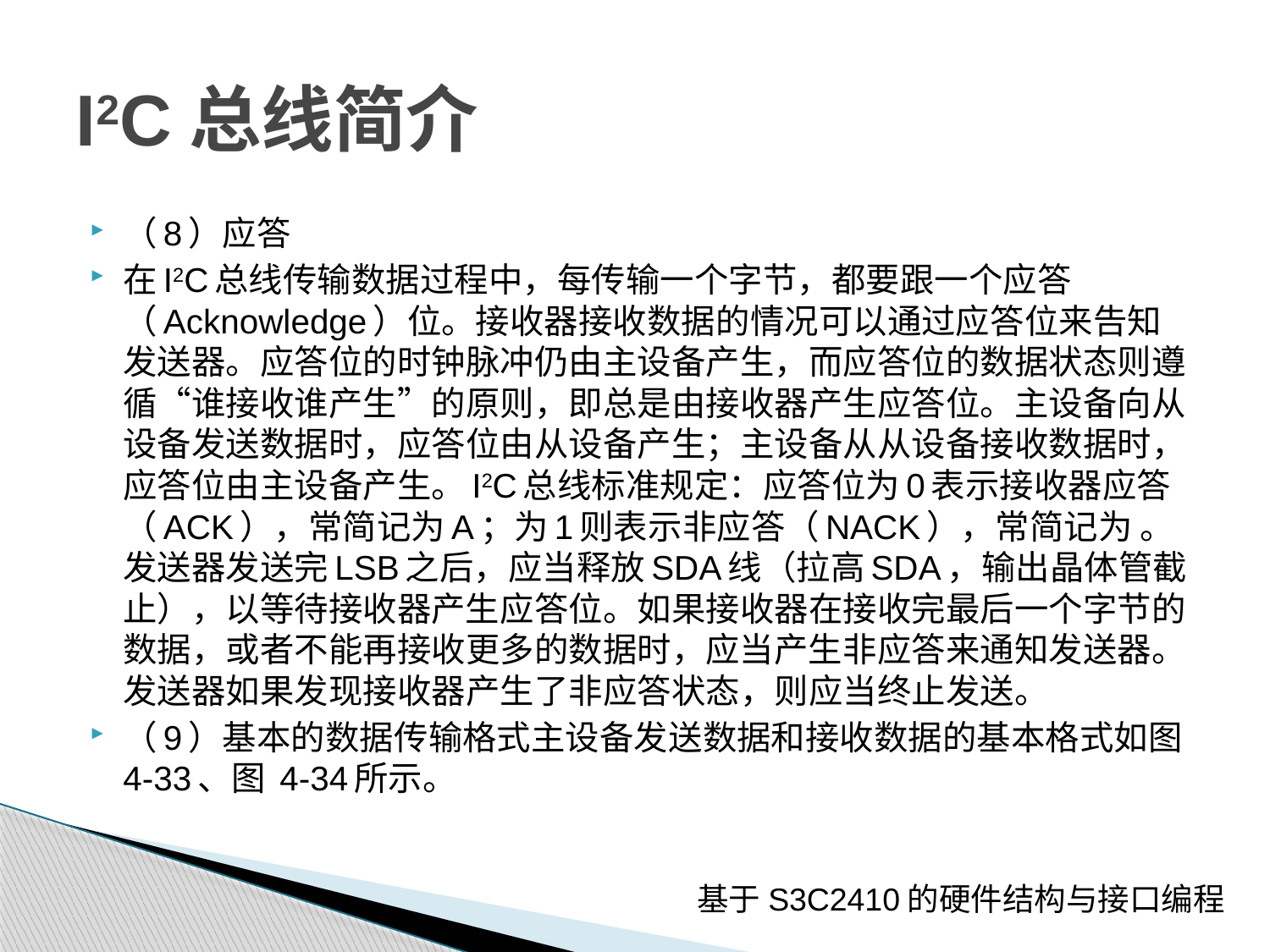

# I2C总线简介
（8）应答
在I2C总线传输数据过程中，每传输一个字节，都要跟一个应答（Acknowledge）位。接收器接收数据的情况可以通过应答位来告知发送器。应答位的时钟脉冲仍由主设备产生，而应答位的数据状态则遵循“谁接收谁产生”的原则，即总是由接收器产生应答位。主设备向从设备发送数据时，应答位由从设备产生；主设备从从设备接收数据时，应答位由主设备产生。I2C总线标准规定：应答位为0表示接收器应答（ACK），常简记为A；为1则表示非应答（NACK），常简记为 。发送器发送完LSB之后，应当释放SDA线（拉高SDA，输出晶体管截止），以等待接收器产生应答位。如果接收器在接收完最后一个字节的数据，或者不能再接收更多的数据时，应当产生非应答来通知发送器。发送器如果发现接收器产生了非应答状态，则应当终止发送。
（9）基本的数据传输格式主设备发送数据和接收数据的基本格式如图 4-33、图 4-34所示。

基于S3C2410的硬件结构与接口编程